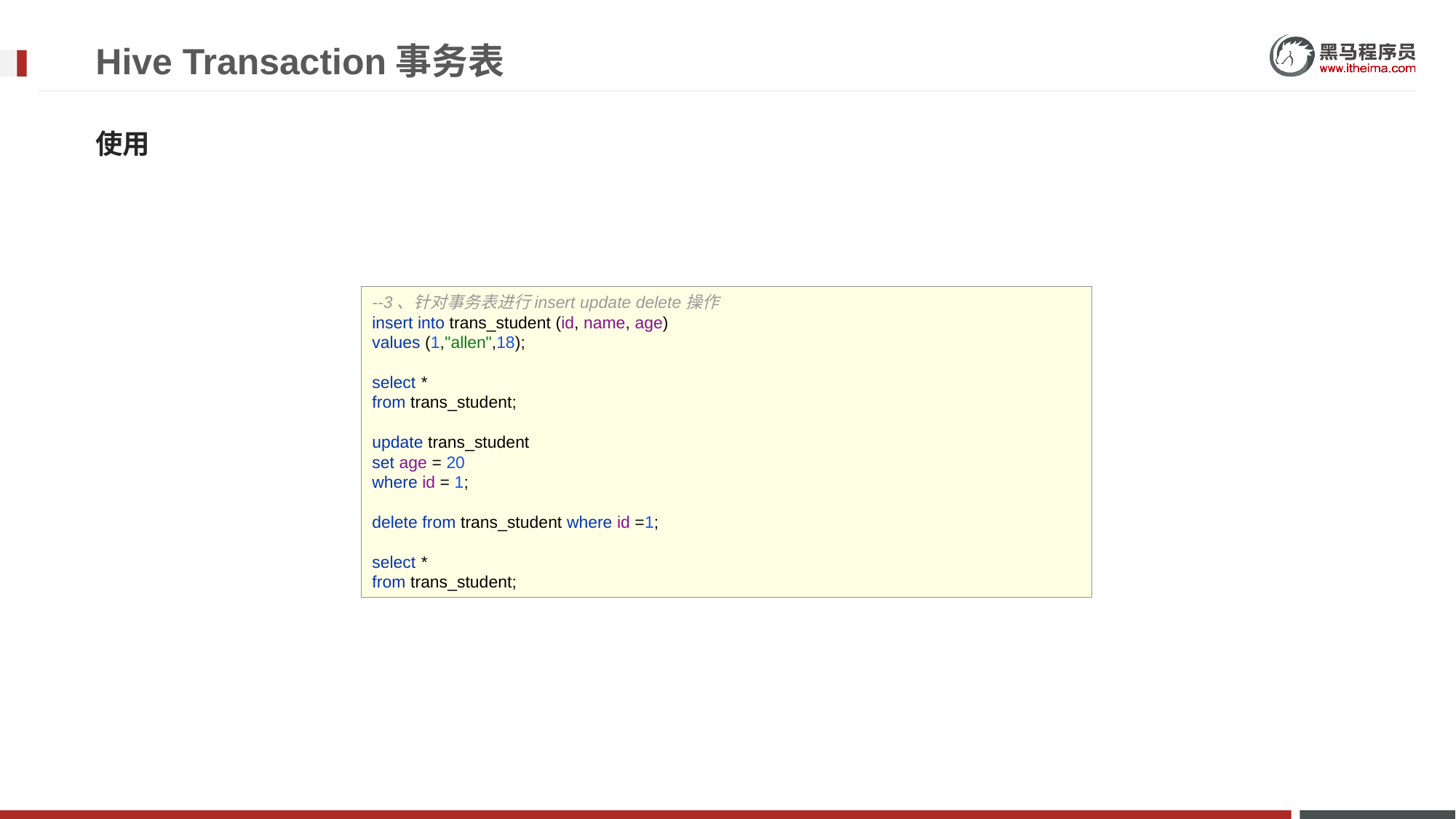

# Hive Transaction事务表
使用
--3、针对事务表进行insert update delete操作
insert into trans_student (id, name, age)
values (1,"allen",18);
select *
from trans_student;
update trans_student
set age = 20
where id = 1;
delete from trans_student where id =1;
select *
from trans_student;